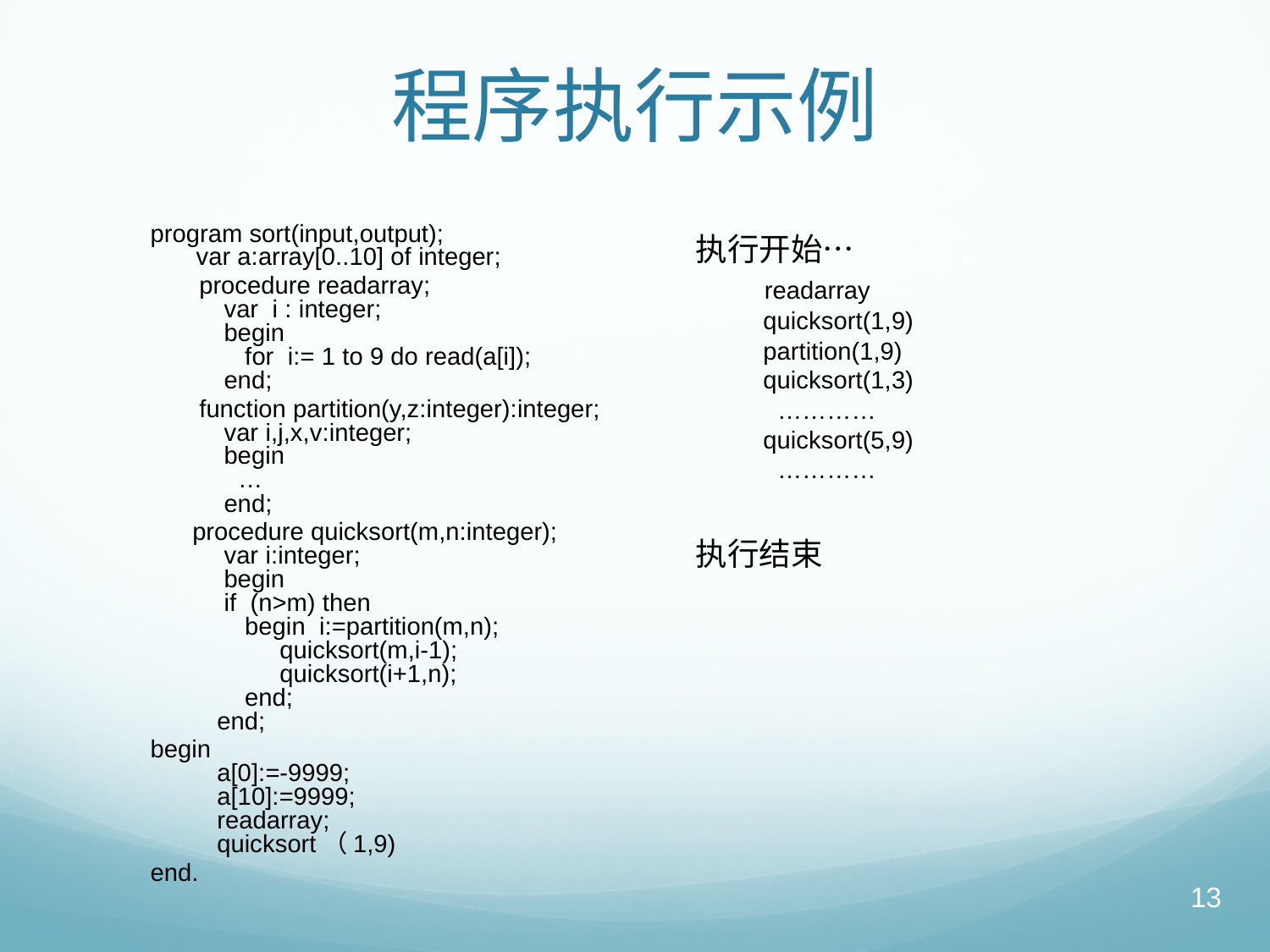

# 程序执行示例
program sort(input,output);
  var a:array[0..10] of integer;
       procedure readarray;
      var  i : integer;
      begin
         for  i:= 1 to 9 do read(a[i]);
      end;
       function partition(y,z:integer):integer;
      var i,j,x,v:integer;
      begin
        …
      end;
      procedure quicksort(m,n:integer);
      var i:integer;
      begin
      if  (n>m) then
         begin  i:=partition(m,n);
              quicksort(m,i-1);
              quicksort(i+1,n);
         end;
     end;
begin
     a[0]:=-9999;
     a[10]:=9999;
     readarray;
     quicksort（1,9)
end.
执行开始…
  readarray
   quicksort(1,9)
   partition(1,9)
   quicksort(1,3)
     …………
   quicksort(5,9)
     …………

执行结束
13